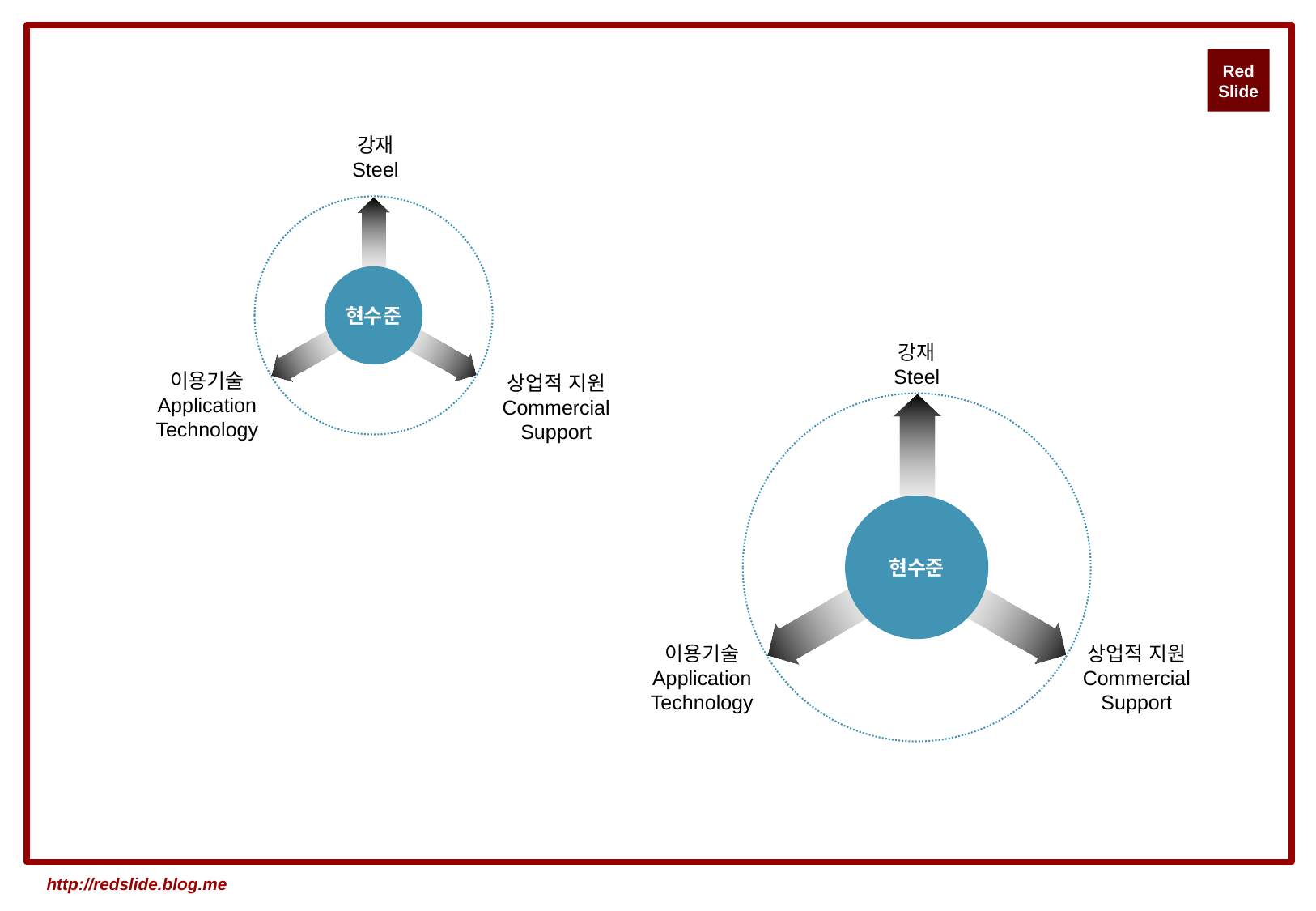

강재
Steel

현수준

강재
Steel
이용기술
Application
Technology
상업적 지원
Commercial
Support

현수준

상업적 지원
Commercial
Support
이용기술
Application
Technology